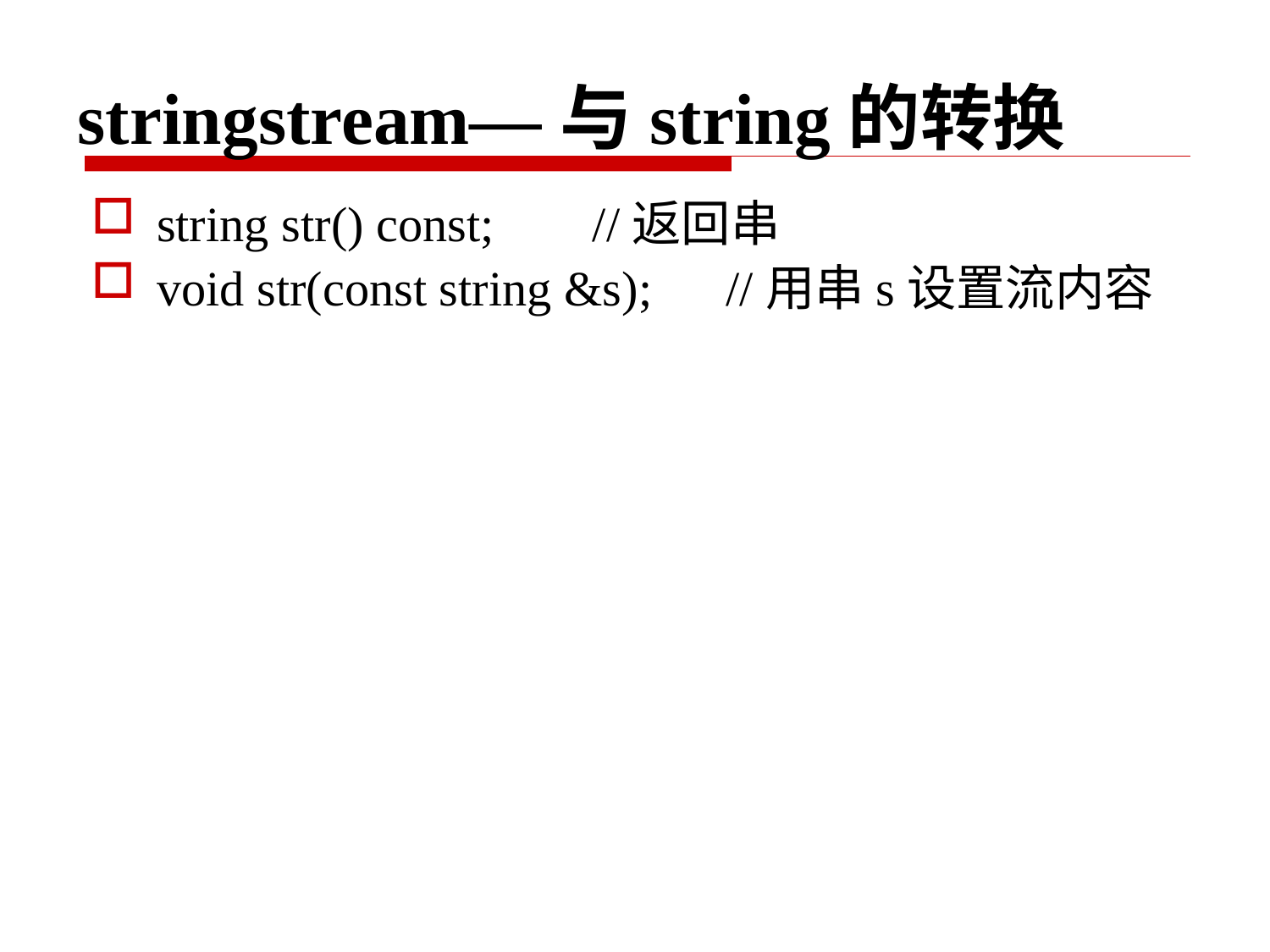

# stringstream—与string的转换
string str() const;        //返回串
void str(const string &s);      //用串s设置流内容